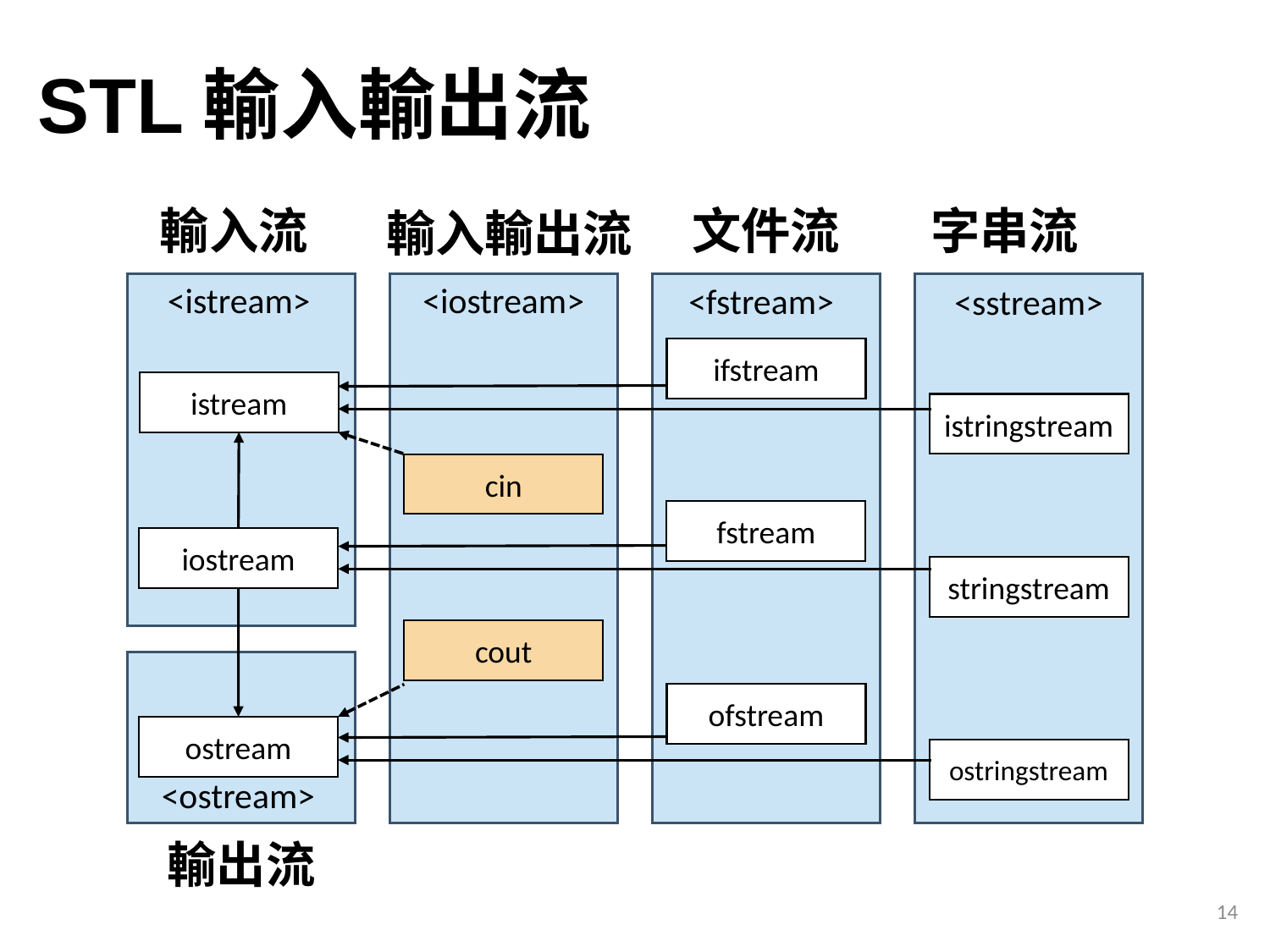

# STL輸入輸出流
輸入流
字串流
文件流
輸入輸出流
<istream>
<iostream>
<fstream>
<sstream>

ifstream
istream
istringstream
cin
fstream
iostream
stringstream
cout
ofstream
ostream
ostringstream
<ostream>
輸出流
14